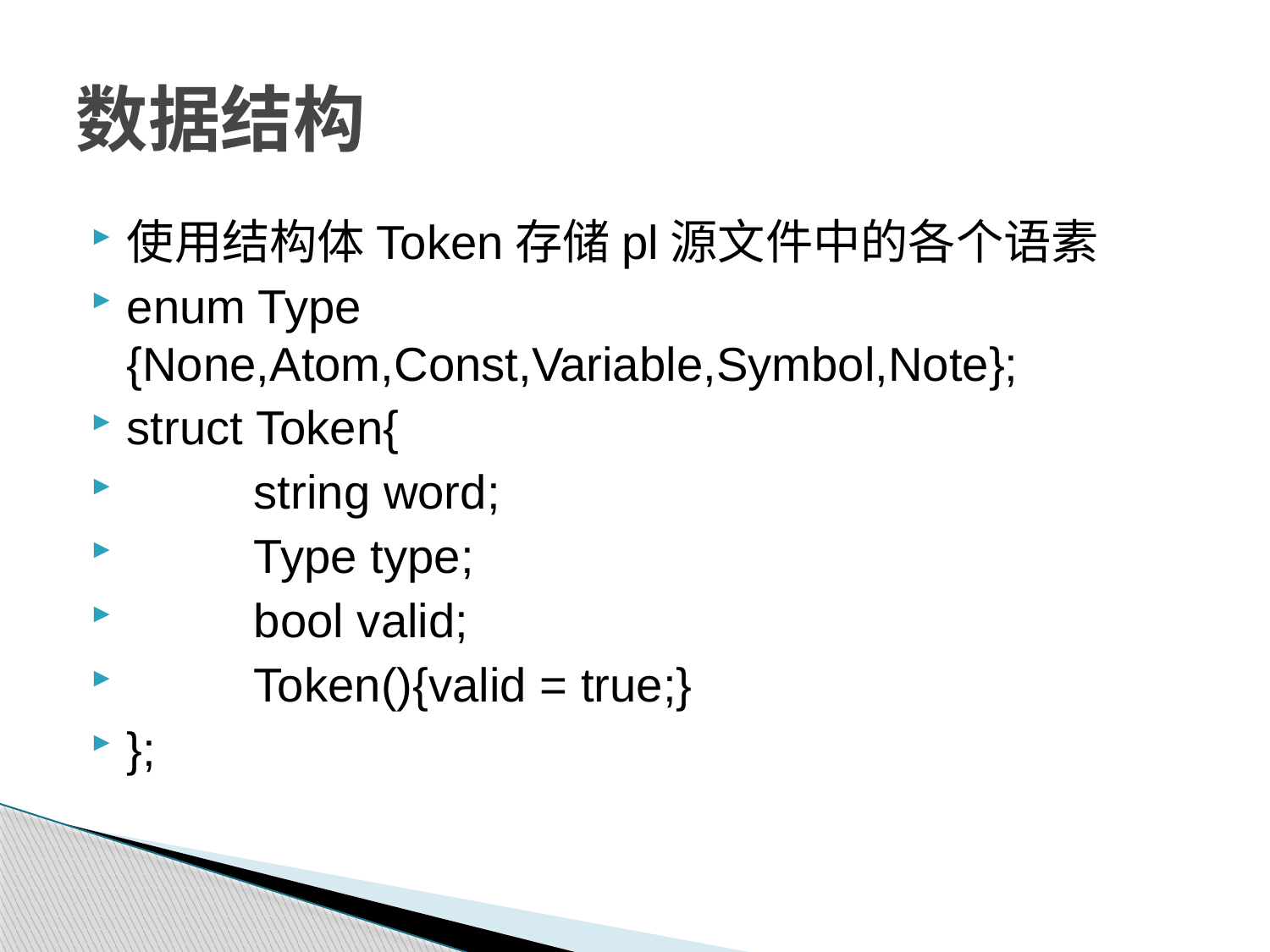

# 数据结构
使用结构体Token存储pl源文件中的各个语素
enum Type {None,Atom,Const,Variable,Symbol,Note};
struct Token{
	string word;
	Type type;
	bool valid;
	Token(){valid = true;}
};